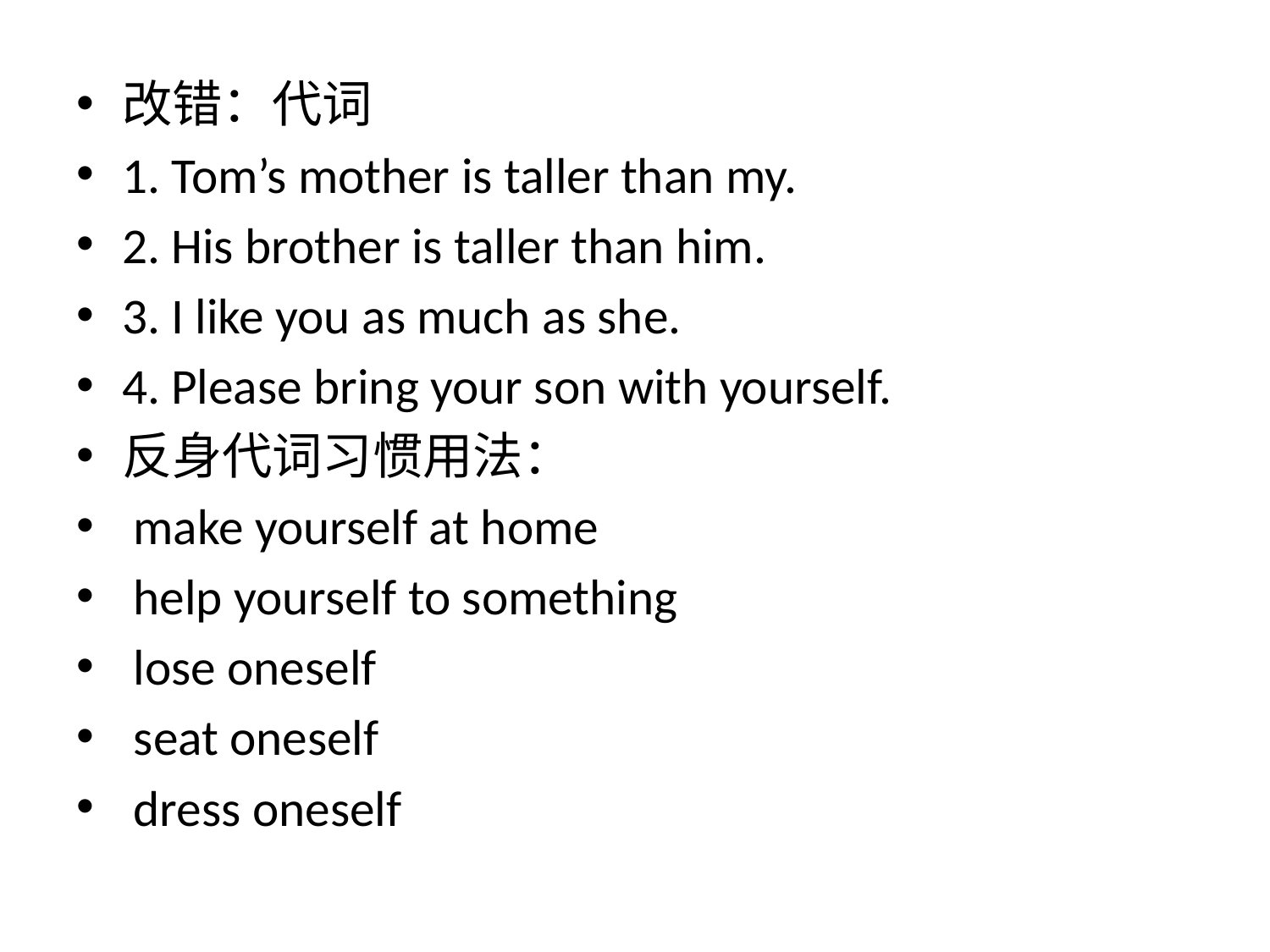

改错：代词
1. Tom’s mother is taller than my.
2. His brother is taller than him.
3. I like you as much as she.
4. Please bring your son with yourself.
反身代词习惯用法：
 make yourself at home
 help yourself to something
 lose oneself
 seat oneself
 dress oneself